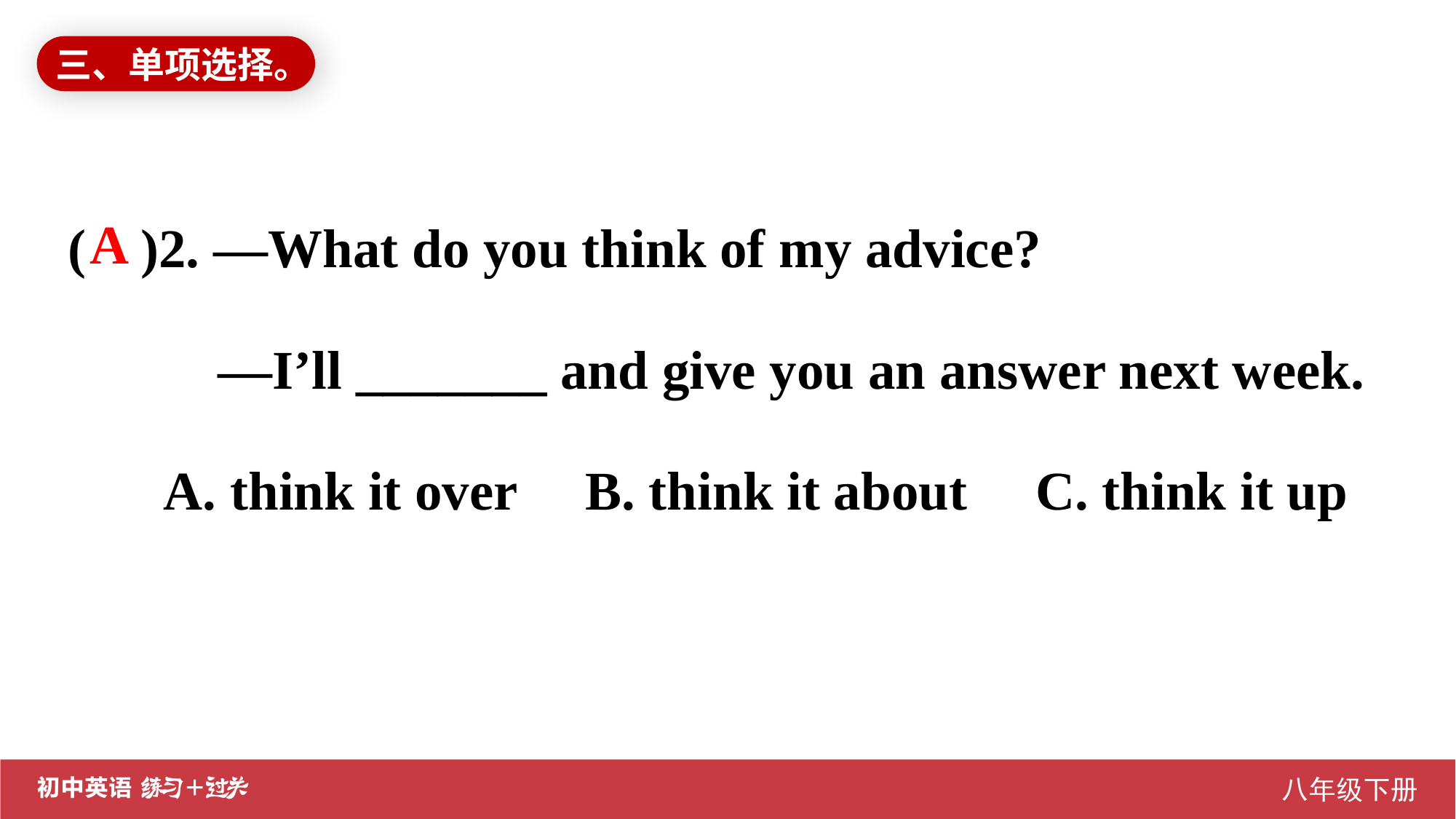

三、单项选择。
(    )2. —What do you think of my advice?
           —I’ll _______ and give you an answer next week.
       A. think it over     B. think it about     C. think it up
A